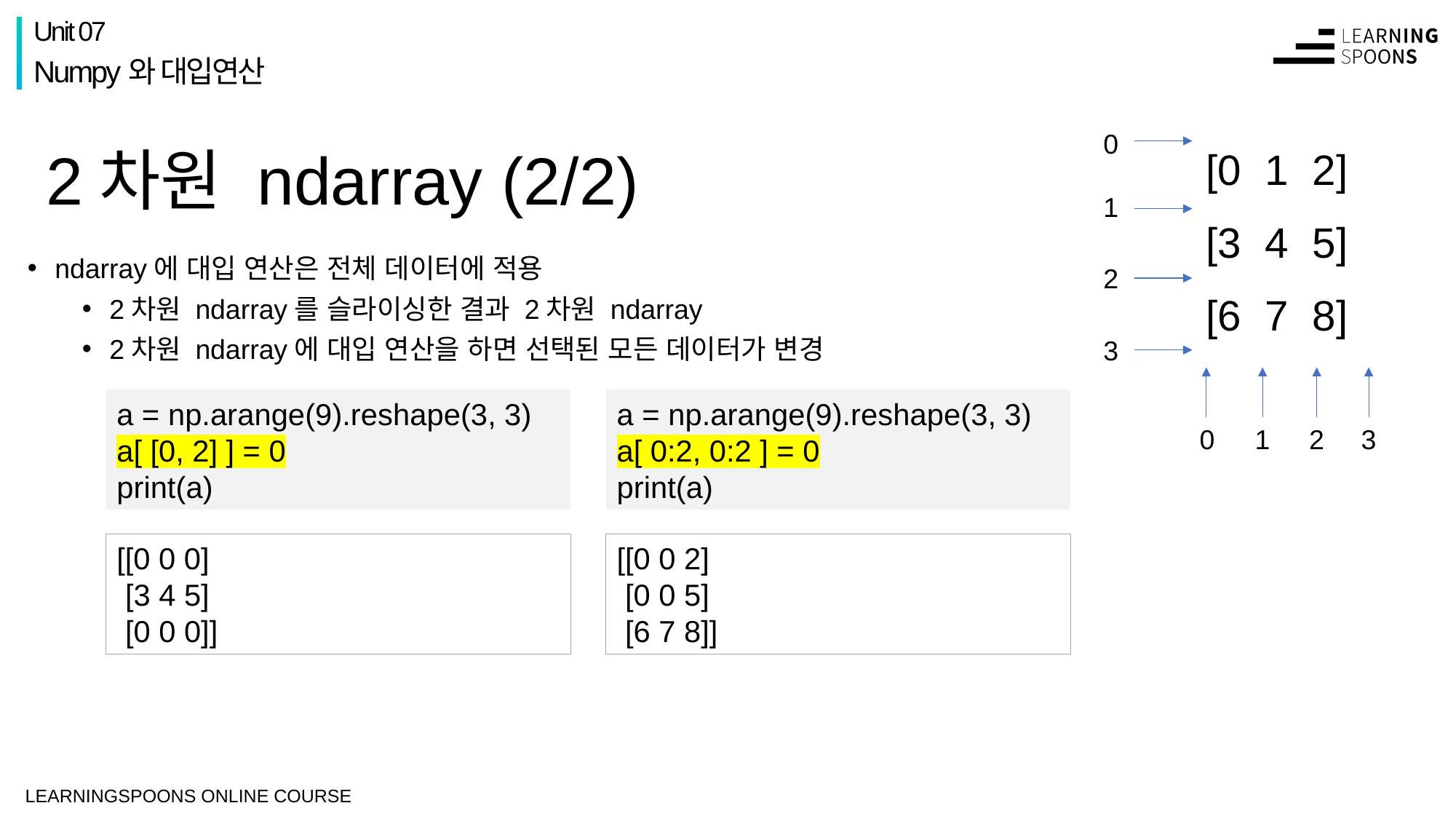

Unit 07
Numpy와 대입연산
0
# 2차원 ndarray (2/2)
 [0  1  2]

 [3  4  5]

 [6  7  8]
1
ndarray에 대입 연산은 전체 데이터에 적용
2차원 ndarray를 슬라이싱한 결과 2차원 ndarray
2차원 ndarray에 대입 연산을 하면 선택된 모든 데이터가 변경
2
3
a = np.arange(9).reshape(3, 3)
a[ [0, 2] ] = 0
print(a)
a = np.arange(9).reshape(3, 3)
a[ 0:2, 0:2 ] = 0
print(a)
0
1
2
3
[[0 0 0]
 [3 4 5]
 [0 0 0]]
[[0 0 2]
 [0 0 5]
 [6 7 8]]